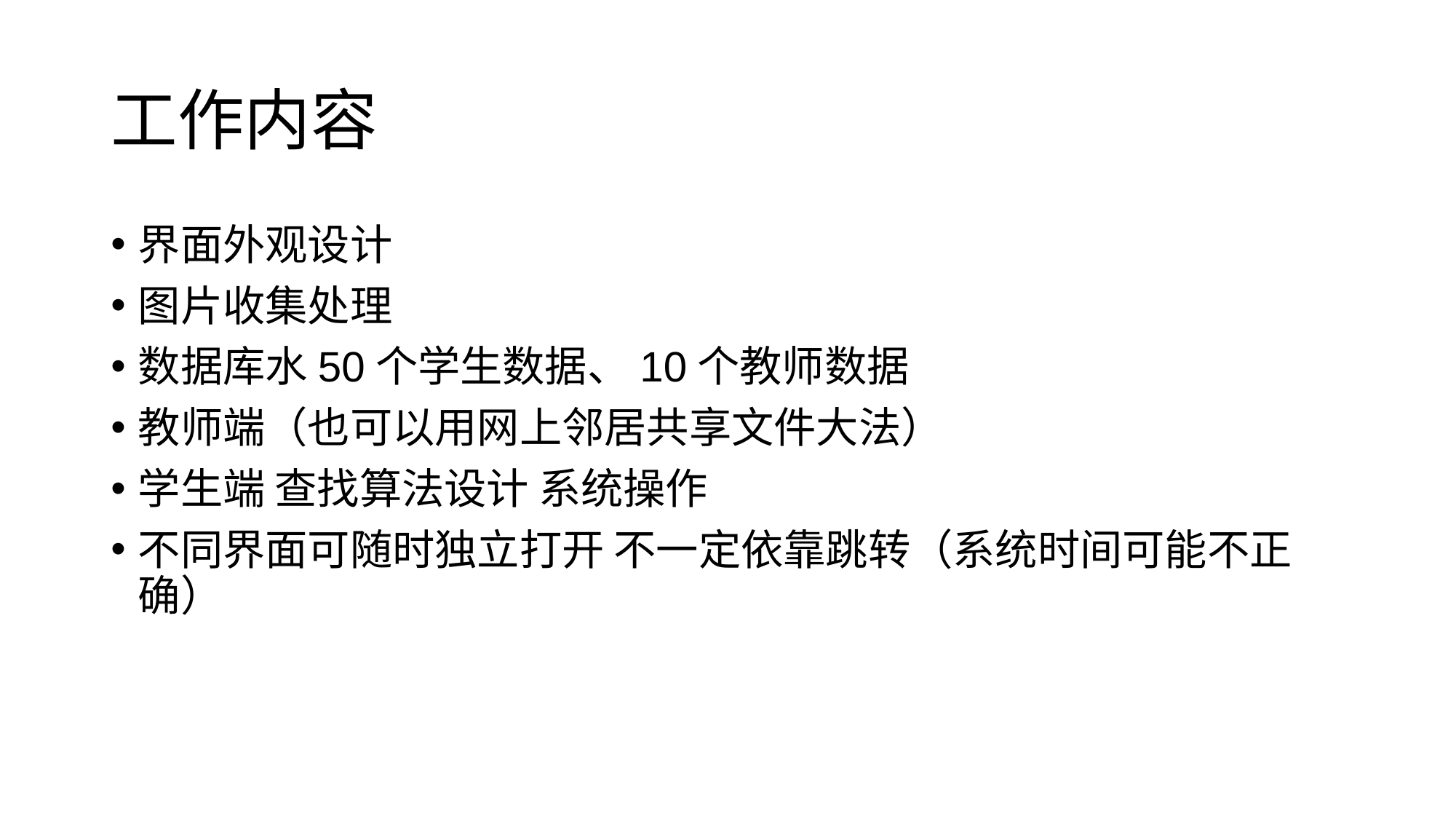

# 工作内容
界面外观设计
图片收集处理
数据库水50个学生数据、10个教师数据
教师端（也可以用网上邻居共享文件大法）
学生端 查找算法设计 系统操作
不同界面可随时独立打开 不一定依靠跳转（系统时间可能不正确）